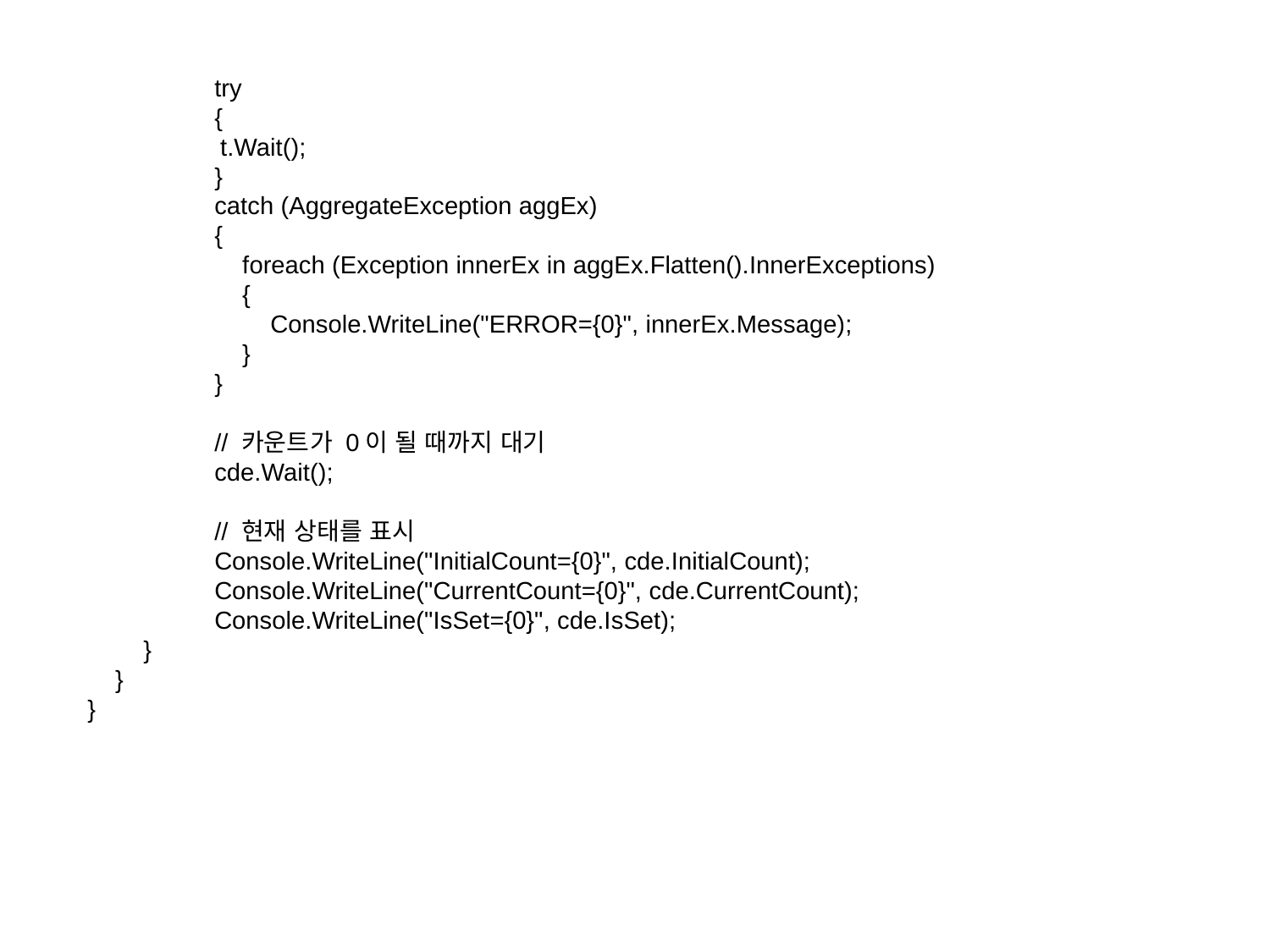

try
	{
                   t.Wait();
	}
	catch (AggregateException aggEx)
	{
	    foreach (Exception innerEx in aggEx.Flatten().InnerExceptions)
	    {
	        Console.WriteLine("ERROR={0}", innerEx.Message);
	    }
	}

	// 카운트가 0이 될 때까지 대기
	cde.Wait();

	// 현재 상태를 표시
	Console.WriteLine("InitialCount={0}", cde.InitialCount);
	Console.WriteLine("CurrentCount={0}", cde.CurrentCount);
	Console.WriteLine("IsSet={0}", cde.IsSet);
        }
    }
}